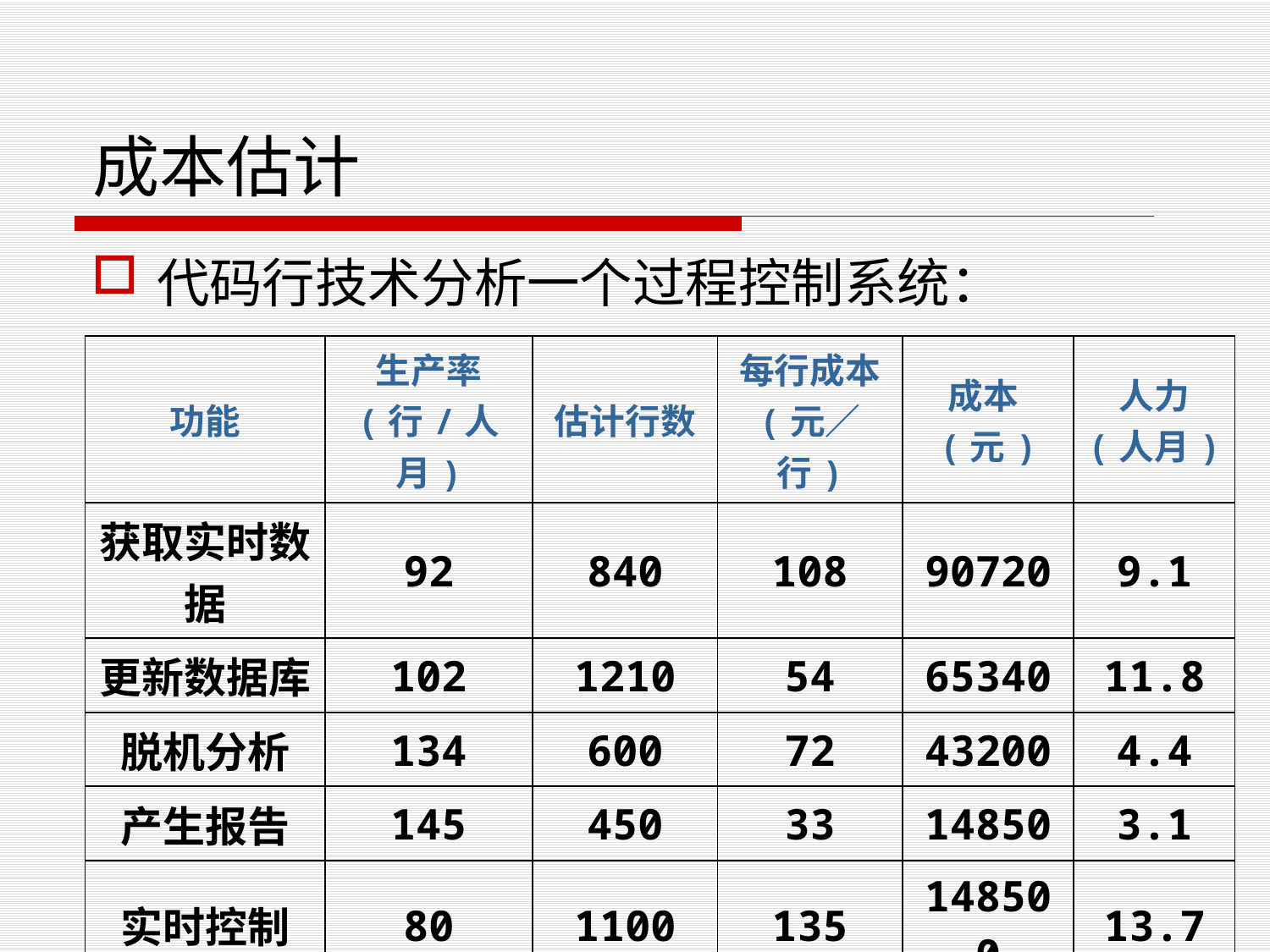

# 成本估计
代码行技术分析一个过程控制系统：
| 功能 | 生产率 (行/人月) | 估计行数 | 每行成本 (元／行) | 成本(元) | 人力 (人月) |
| --- | --- | --- | --- | --- | --- |
| 获取实时数据 | 92 | 840 | 108 | 90720 | 9.1 |
| 更新数据库 | 102 | 1210 | 54 | 65340 | 11.8 |
| 脱机分析 | 134 | 600 | 72 | 43200 | 4.4 |
| 产生报告 | 145 | 450 | 33 | 14850 | 3.1 |
| 实时控制 | 80 | 1100 | 135 | 148500 | 13.7 |
| 总计 |  |  |  | 362610 | 42.1 |